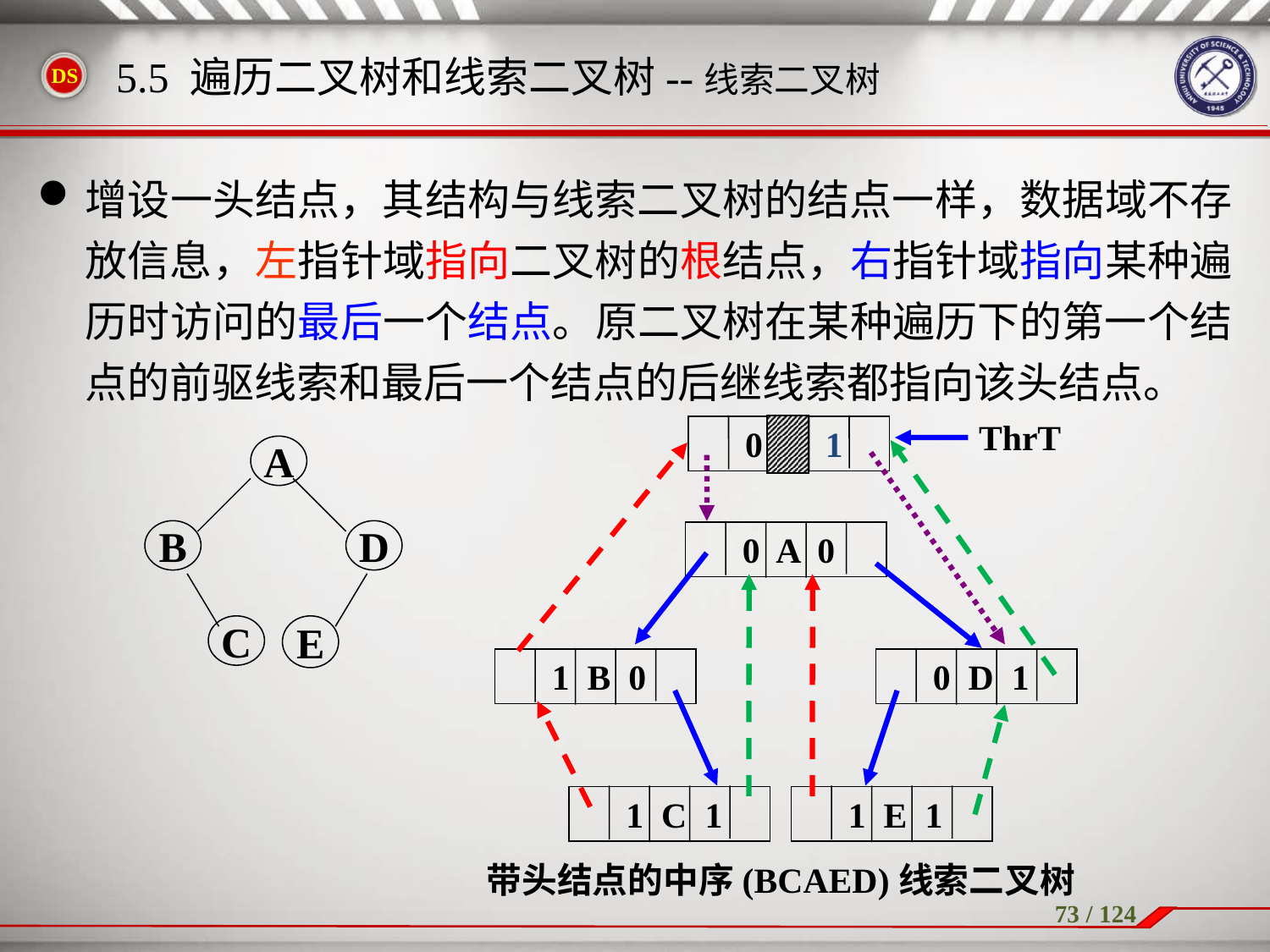

增设一头结点，其结构与线索二叉树的结点一样，数据域不存放信息，左指针域指向二叉树的根结点，右指针域指向某种遍历时访问的最后一个结点。原二叉树在某种遍历下的第一个结点的前驱线索和最后一个结点的后继线索都指向该头结点。

5.5 遍历二叉树和线索二叉树--线索二叉树
ThrT
     0       1

     0  A  0

     1  B  0

     0  D  1

     1  C  1

     1  E  1

A

B
D

C
E
带头结点的中序(BCAED)线索二叉树